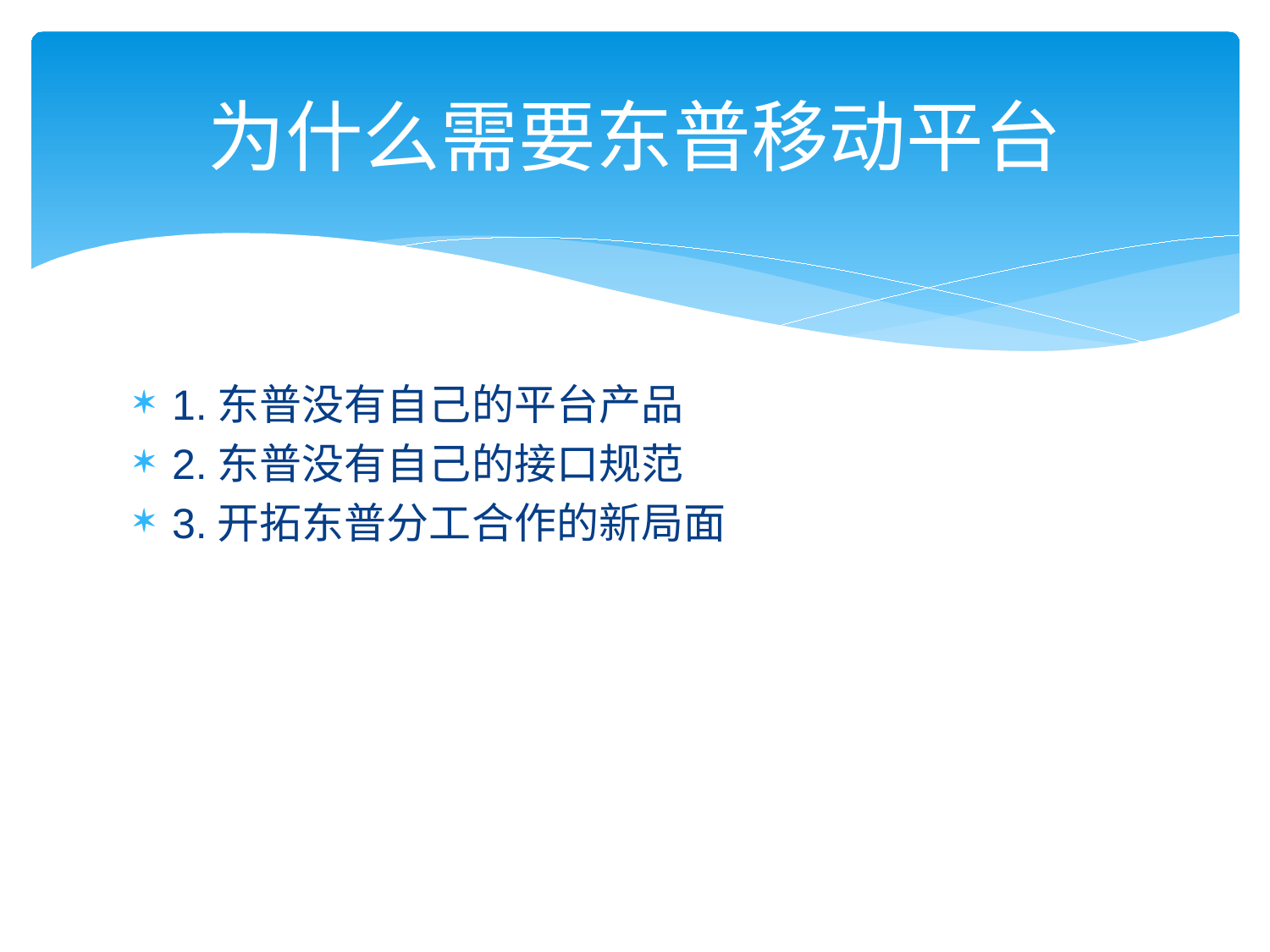

# 为什么需要东普移动平台
1.东普没有自己的平台产品
2.东普没有自己的接口规范
3.开拓东普分工合作的新局面